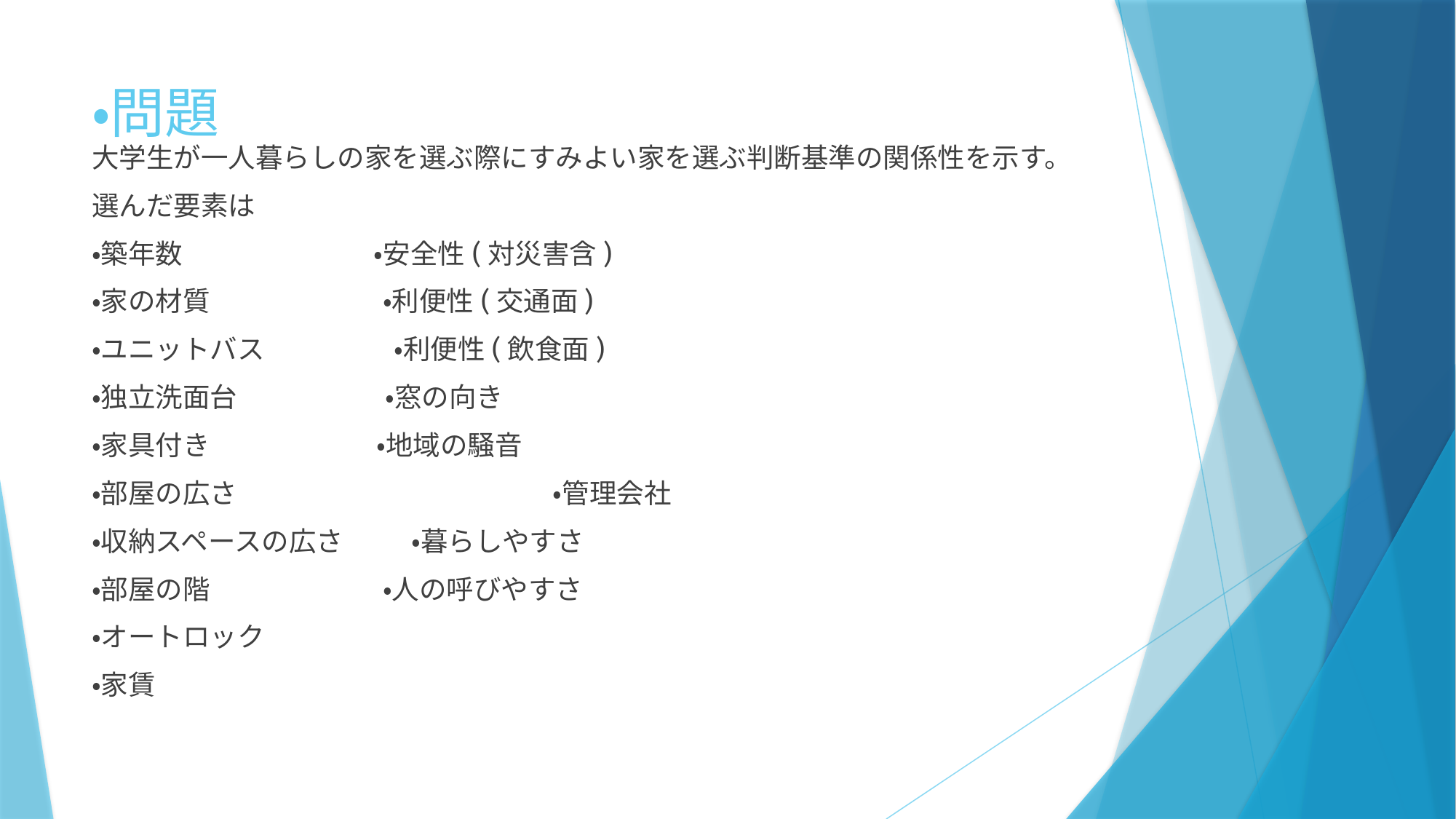

# ・問題
大学生が一人暮らしの家を選ぶ際にすみよい家を選ぶ判断基準の関係性を示す。
選んだ要素は
・築年数                               ・安全性(対災害含)
・家の材質                            ・利便性(交通面)
・ユニットバス                     ・利便性(飲食面)
・独立洗面台                        ・窓の向き
・家具付き                           ・地域の騒音
・部屋の広さ			    ・管理会社
・収納スペースの広さ           ・暮らしやすさ
・部屋の階                            ・人の呼びやすさ
・オートロック
・家賃